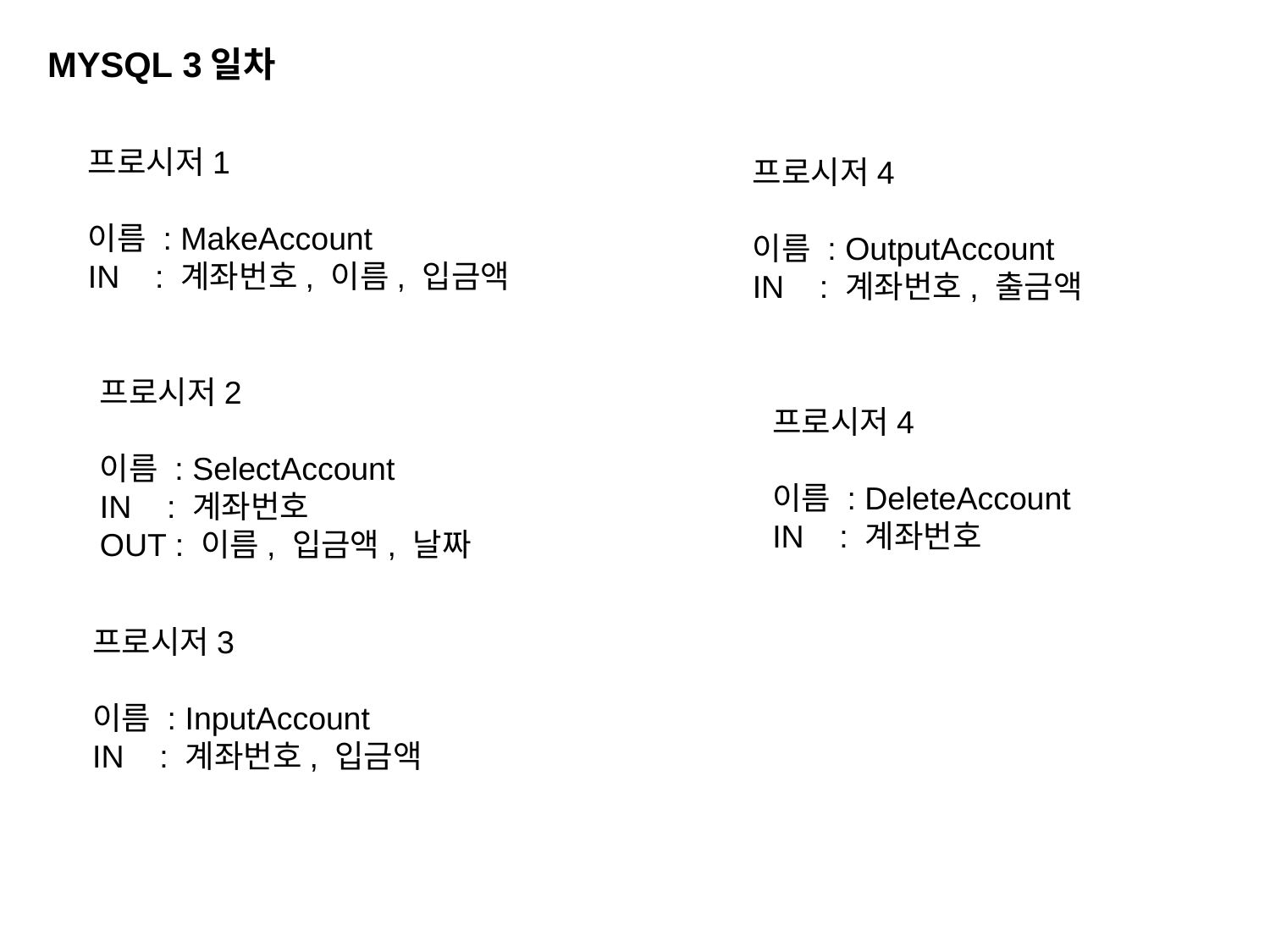

MYSQL 3일차
프로시저1

이름 : MakeAccount
IN    : 계좌번호, 이름, 입금액
프로시저4

이름 : OutputAccount
IN    : 계좌번호, 출금액
프로시저2

이름 : SelectAccount
IN    : 계좌번호
OUT : 이름, 입금액, 날짜
프로시저4

이름 : DeleteAccount
IN    : 계좌번호
프로시저3

이름 : InputAccount
IN    : 계좌번호, 입금액